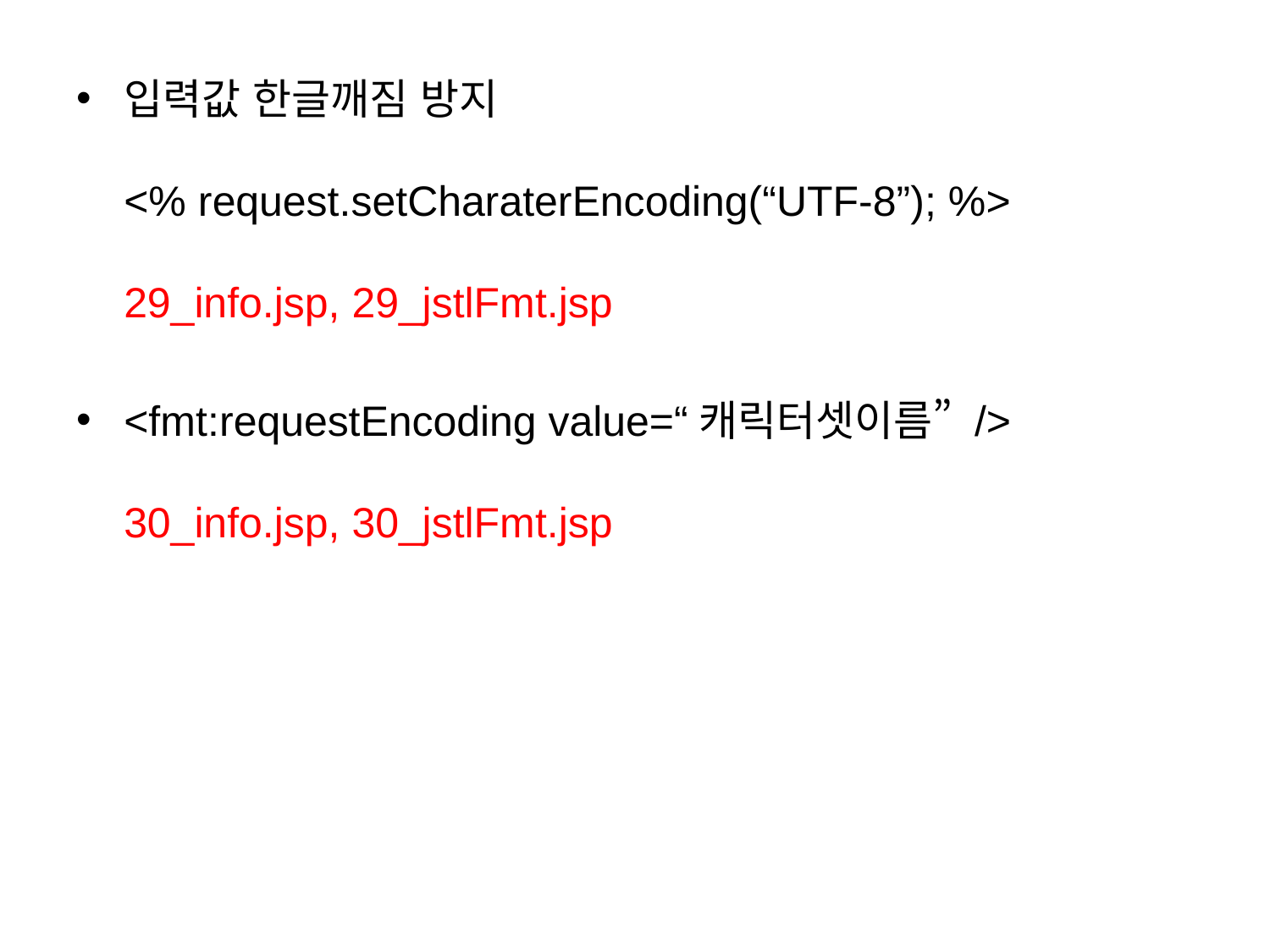

입력값 한글깨짐 방지
<% request.setCharaterEncoding(“UTF-8”); %>
29_info.jsp, 29_jstlFmt.jsp

<fmt:requestEncoding value=“캐릭터셋이름” />
30_info.jsp, 30_jstlFmt.jsp